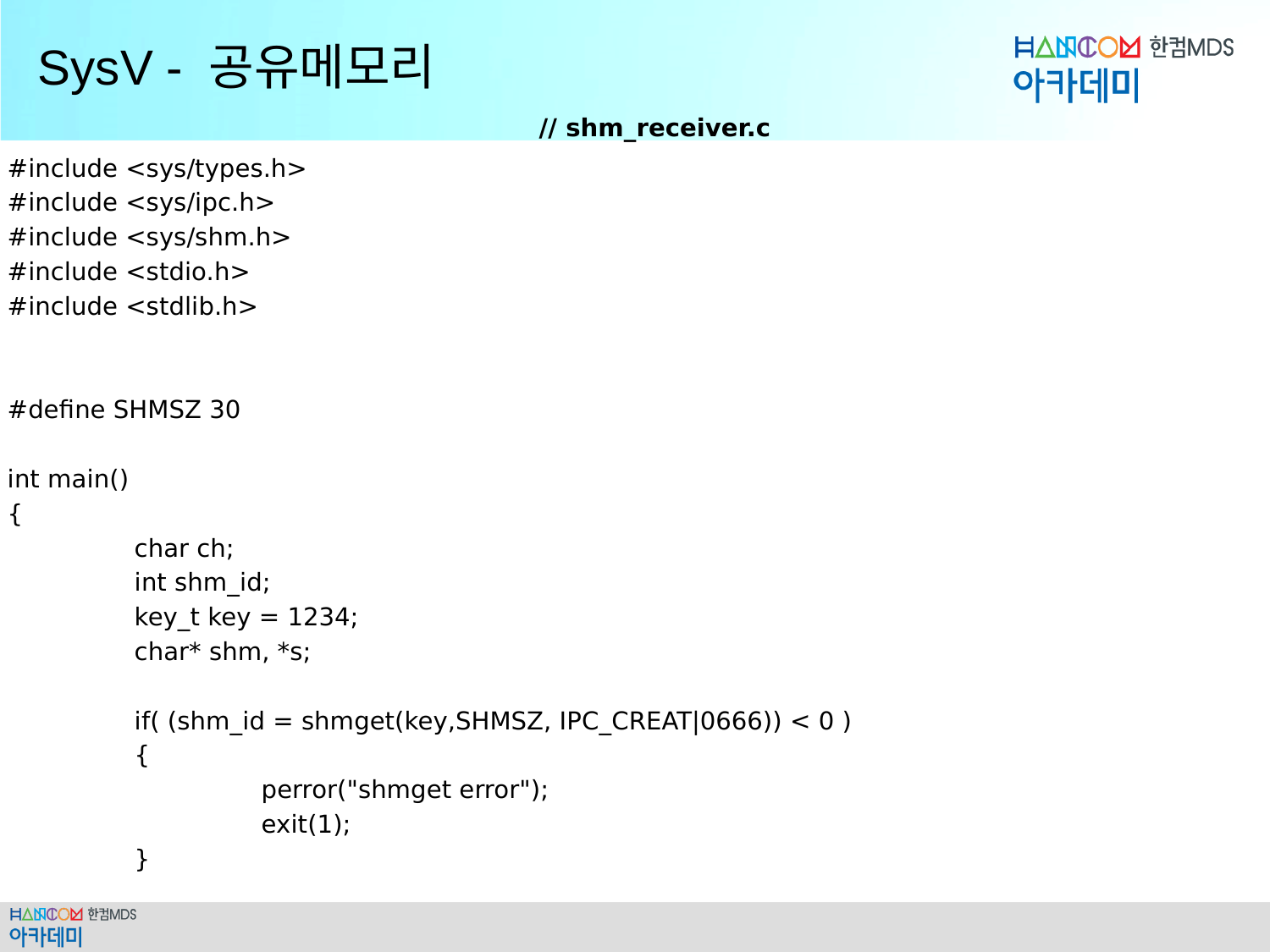

# SysV - 공유메모리
// shm_receiver.c
#include <sys/types.h>
#include <sys/ipc.h>
#include <sys/shm.h>
#include <stdio.h>
#include <stdlib.h>

#define SHMSZ 30

int main()
{
	char ch;
	int shm_id;
	key_t key = 1234;
	char* shm, *s;

	if( (shm_id = shmget(key,SHMSZ, IPC_CREAT|0666)) < 0 )
	{
		perror("shmget error");
		exit(1);
	}